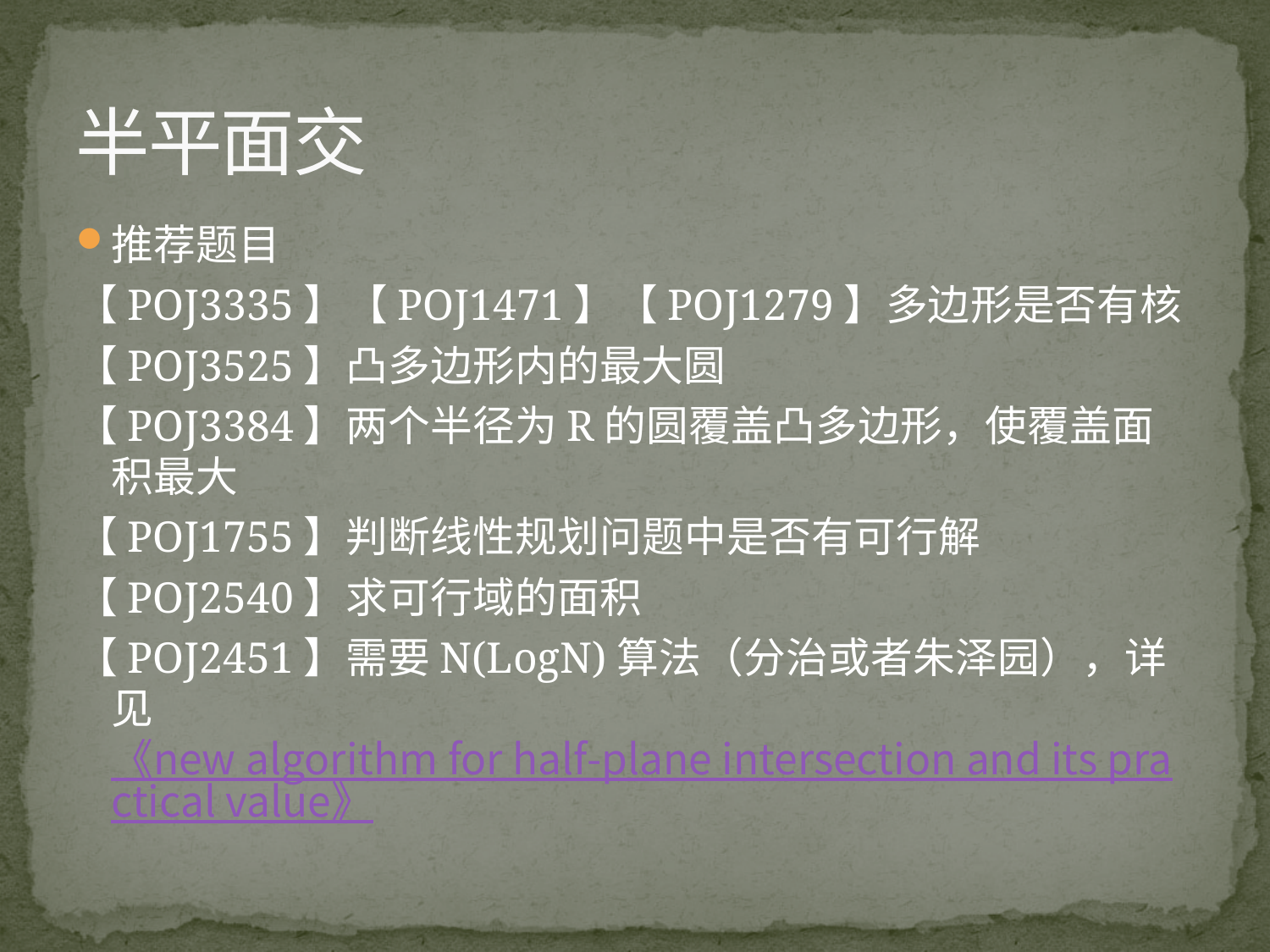

# 半平面交
推荐题目
【POJ3335】【POJ1471】【POJ1279】多边形是否有核
【POJ3525】凸多边形内的最大圆
【POJ3384】两个半径为R的圆覆盖凸多边形，使覆盖面积最大
【POJ1755】判断线性规划问题中是否有可行解
【POJ2540】求可行域的面积
【POJ2451】需要N(LogN)算法（分治或者朱泽园），详见《new algorithm for half-plane intersection and its practical value》